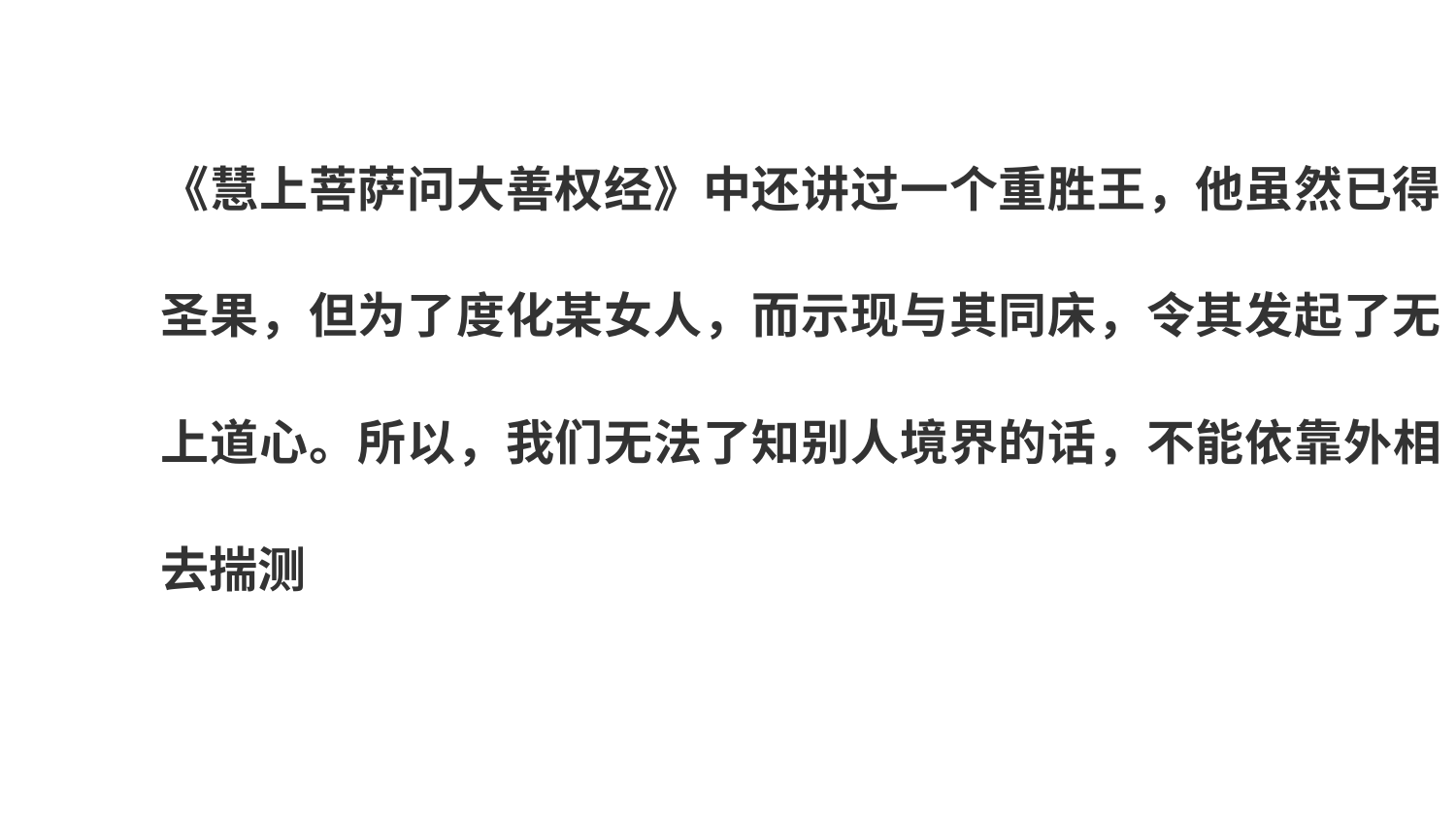

《慧上菩萨问大善权经》中还讲过一个重胜王，他虽然已得圣果，但为了度化某女人，而示现与其同床，令其发起了无上道心。所以，我们无法了知别人境界的话，不能依靠外相去揣测